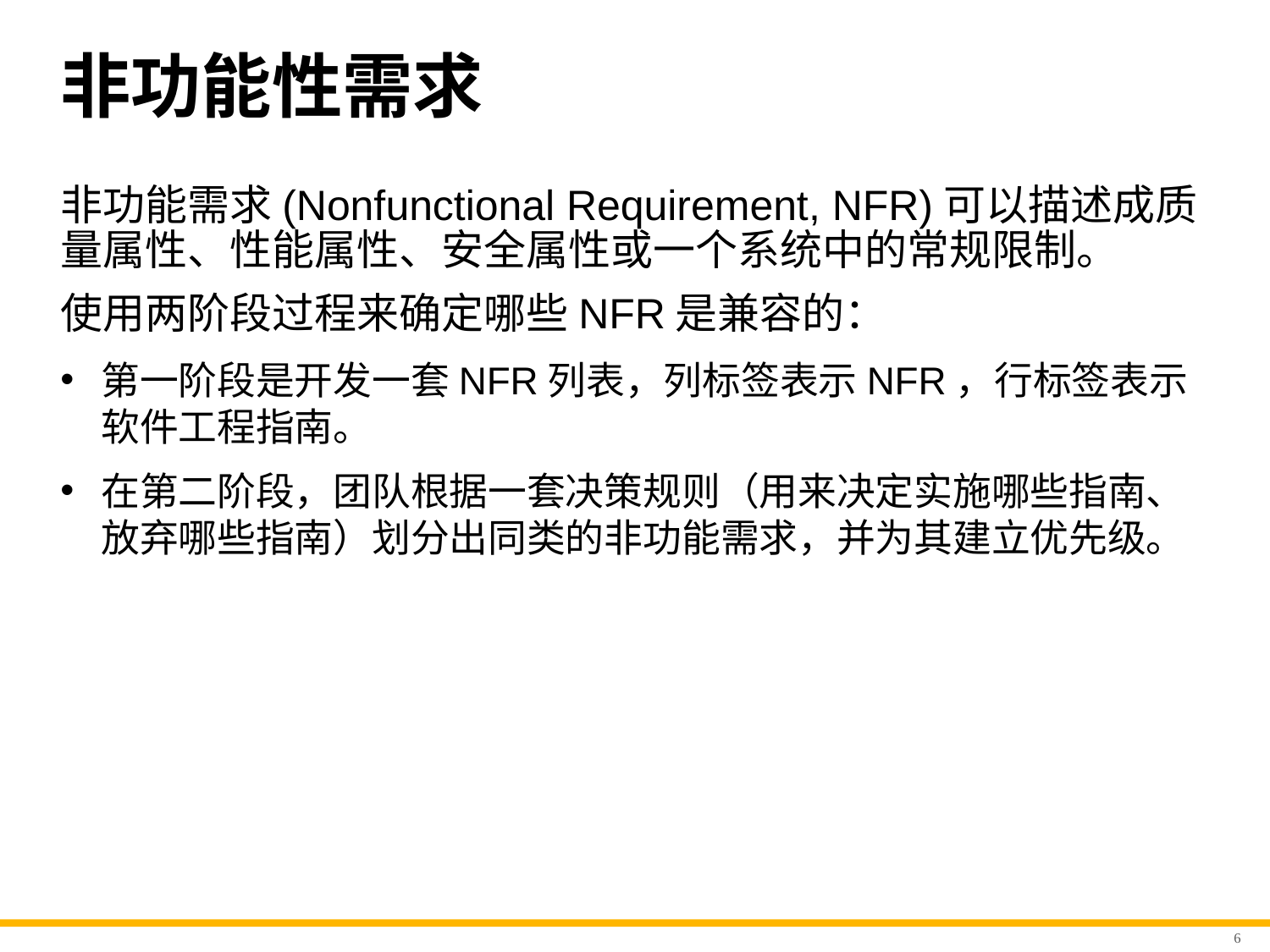

# 非功能性需求
非功能需求(Nonfunctional Requirement, NFR)可以描述成质量属性、性能属性、安全属性或一个系统中的常规限制。
使用两阶段过程来确定哪些NFR是兼容的：
第一阶段是开发一套NFR列表，列标签表示NFR，行标签表示软件工程指南。
在第二阶段，团队根据一套决策规则（用来决定实施哪些指南、放弃哪些指南）划分出同类的非功能需求，并为其建立优先级。
6